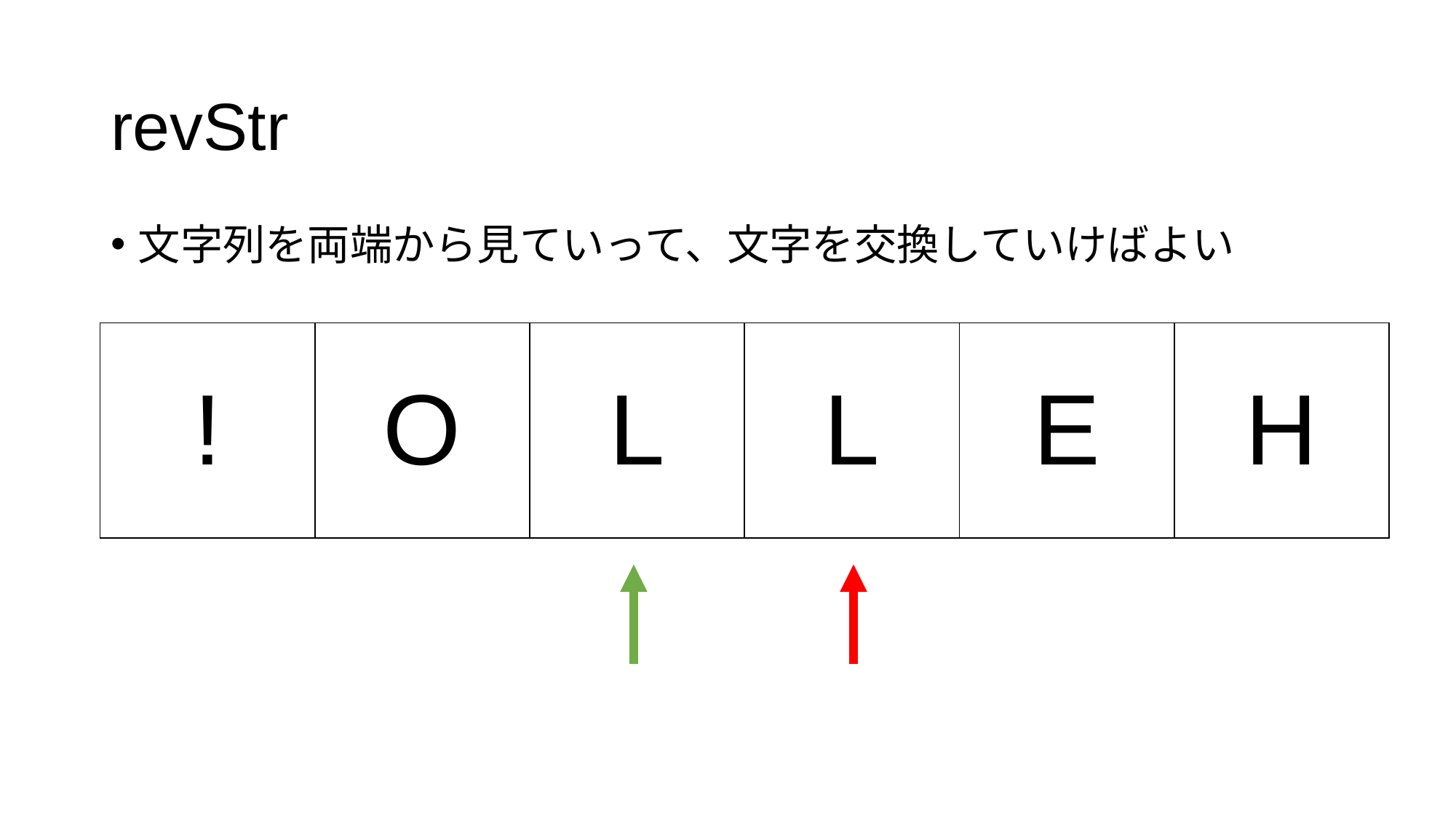

# revStr
文字列を両端から見ていって、文字を交換していけばよい
| ! | O | L | L | E | H |
| --- | --- | --- | --- | --- | --- |